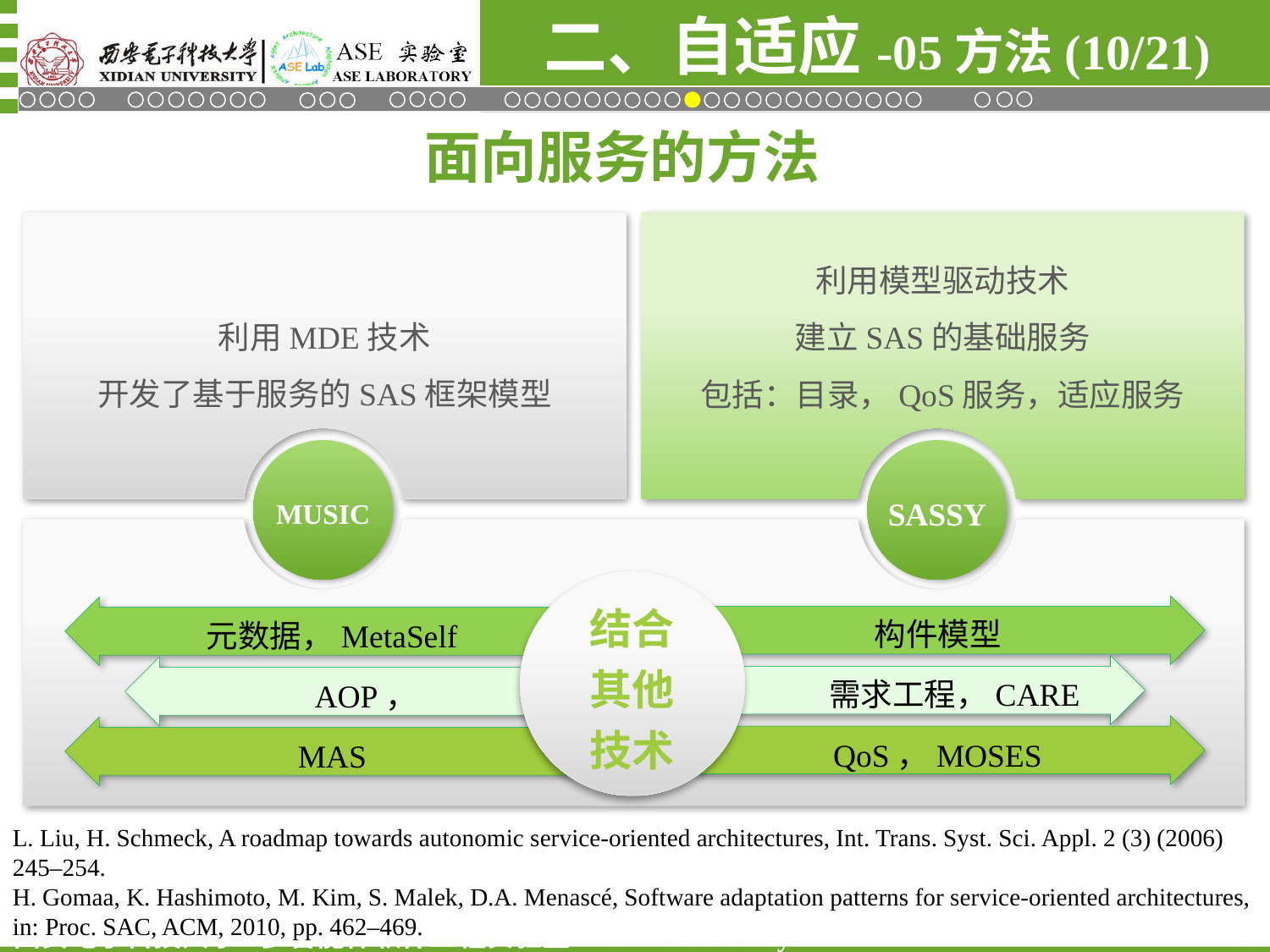

二、自适应-05方法(10/21)

面向服务的方法
利用MDE技术
开发了基于服务的SAS框架模型

利用模型驱动技术
建立SAS的基础服务
包括：目录，QoS服务，适应服务
MUSIC
SASSY

结合
其他
技术
构件模型
             需求工程，CARE
QoS，MOSES
元数据，MetaSelf
AOP，
MAS
L. Liu, H. Schmeck, A roadmap towards autonomic service-oriented architectures, Int. Trans. Syst. Sci. Appl. 2 (3) (2006) 245–254.
H. Gomaa, K. Hashimoto, M. Kim, S. Malek, D.A. Menascé, Software adaptation patterns for service-oriented architectures, in: Proc. SAC, ACM, 2010, pp. 462–469.
30